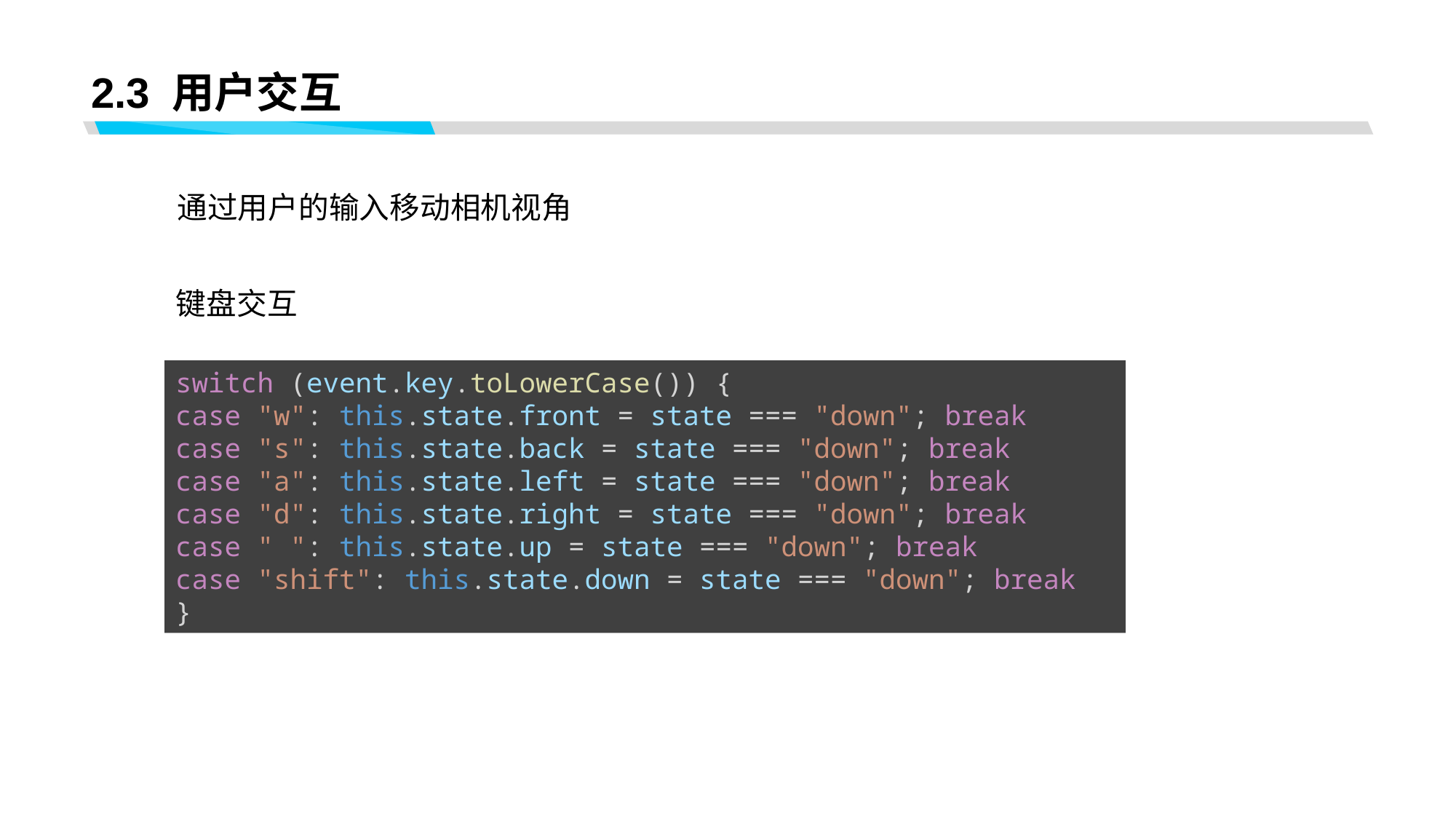

# 2.3 用户交互
通过用户的输入移动相机视角
键盘交互
switch (event.key.toLowerCase()) {
case "w": this.state.front = state === "down"; break
case "s": this.state.back = state === "down"; break
case "a": this.state.left = state === "down"; break
case "d": this.state.right = state === "down"; break
case " ": this.state.up = state === "down"; break
case "shift": this.state.down = state === "down"; break
}